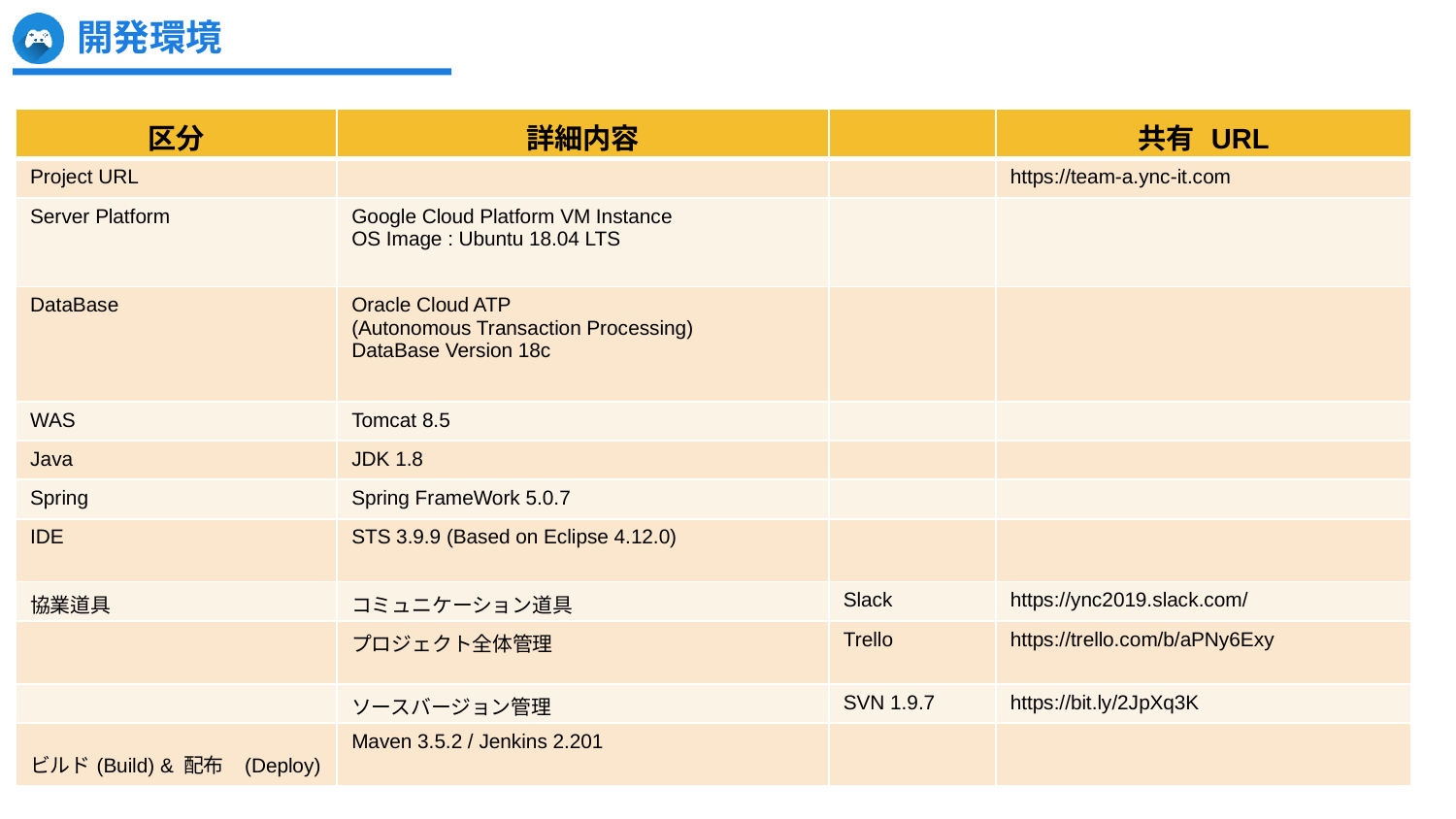

開発環境
| 区分 | 詳細内容 |  | 共有 URL |
| --- | --- | --- | --- |
| Project URL |  |  | https://team-a.ync-it.com |
| Server Platform | Google Cloud Platform VM Instance OS Image : Ubuntu 18.04 LTS |  |  |
| DataBase | Oracle Cloud ATP (Autonomous Transaction Processing) DataBase Version 18c |  |  |
| WAS | Tomcat 8.5 |  |  |
| Java | JDK 1.8 |  |  |
| Spring | Spring FrameWork 5.0.7 |  |  |
| IDE | STS 3.9.9 (Based on Eclipse 4.12.0) |  |  |
| 協業道具 | コミュニケーション道具 | Slack | https://ync2019.slack.com/ |
|  | プロジェクト全体管理 | Trello | https://trello.com/b/aPNy6Exy |
|  | ソースバージョン管理 | SVN 1.9.7 | https://bit.ly/2JpXq3K |
| ビルド(Build) & 配布 (Deploy) | Maven 3.5.2 / Jenkins 2.201 |  |  |